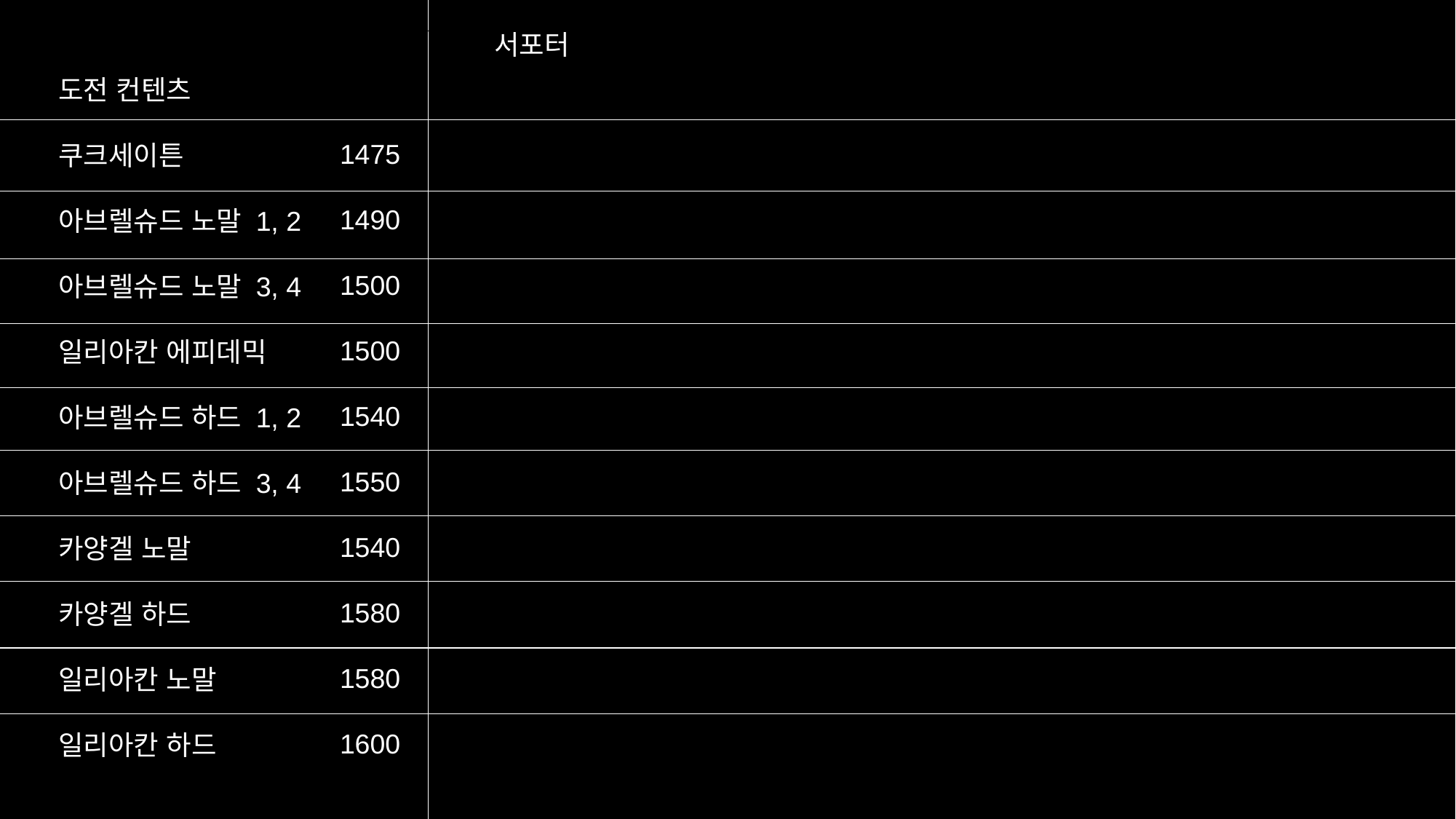

서포터

1475

1490

1500

1500

1540

1550

1540

1580

1580

1600
도전 컨텐츠

쿠크세이튼

아브렐슈드 노말 1, 2

아브렐슈드 노말 3, 4

일리아칸 에피데믹

아브렐슈드 하드 1, 2

아브렐슈드 하드 3, 4

카양겔 노말

카양겔 하드

일리아칸 노말

일리아칸 하드